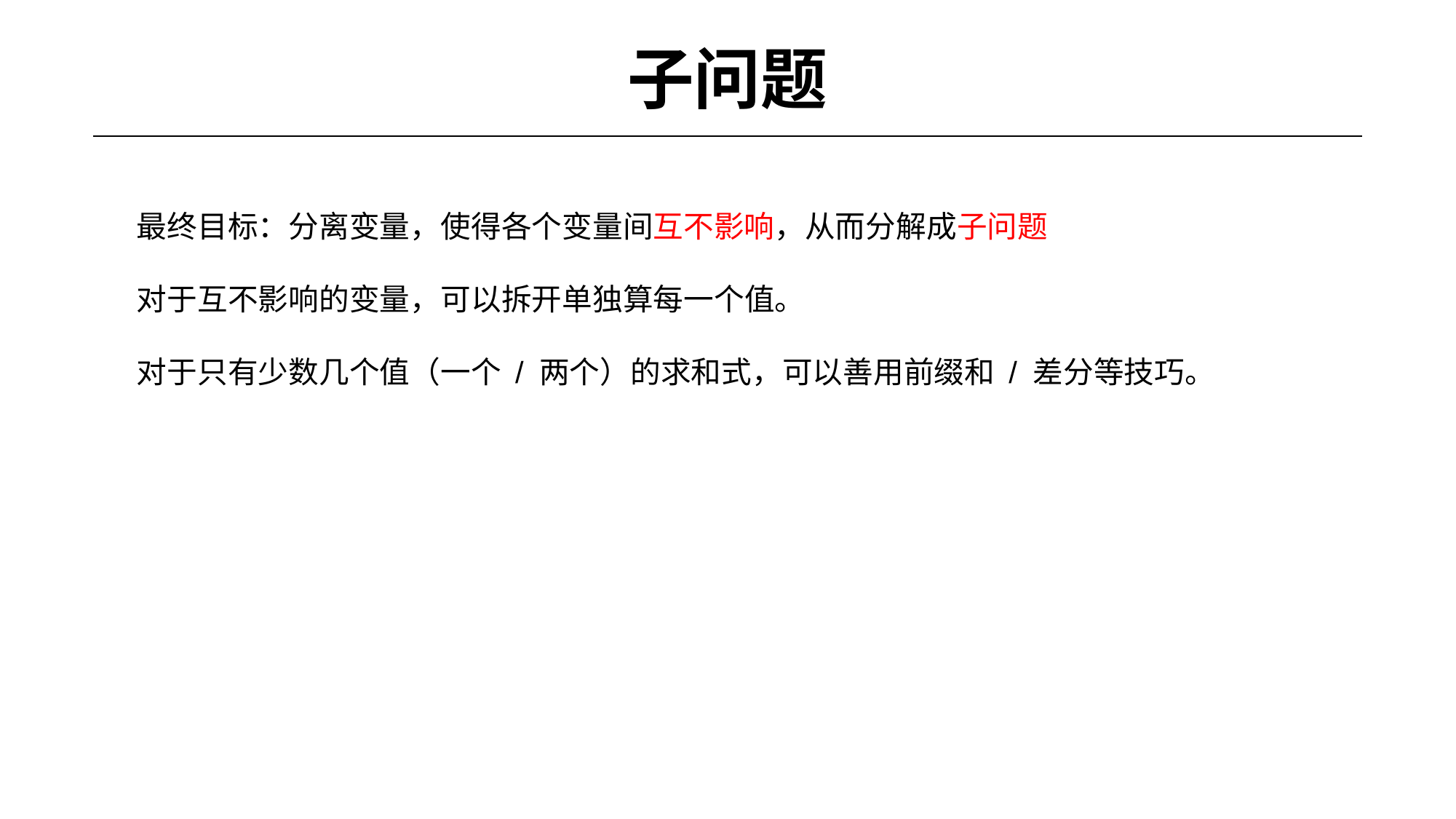

# 子问题
最终目标：分离变量，使得各个变量间互不影响，从而分解成子问题

对于互不影响的变量，可以拆开单独算每一个值。

对于只有少数几个值（一个 / 两个）的求和式，可以善用前缀和 / 差分等技巧。